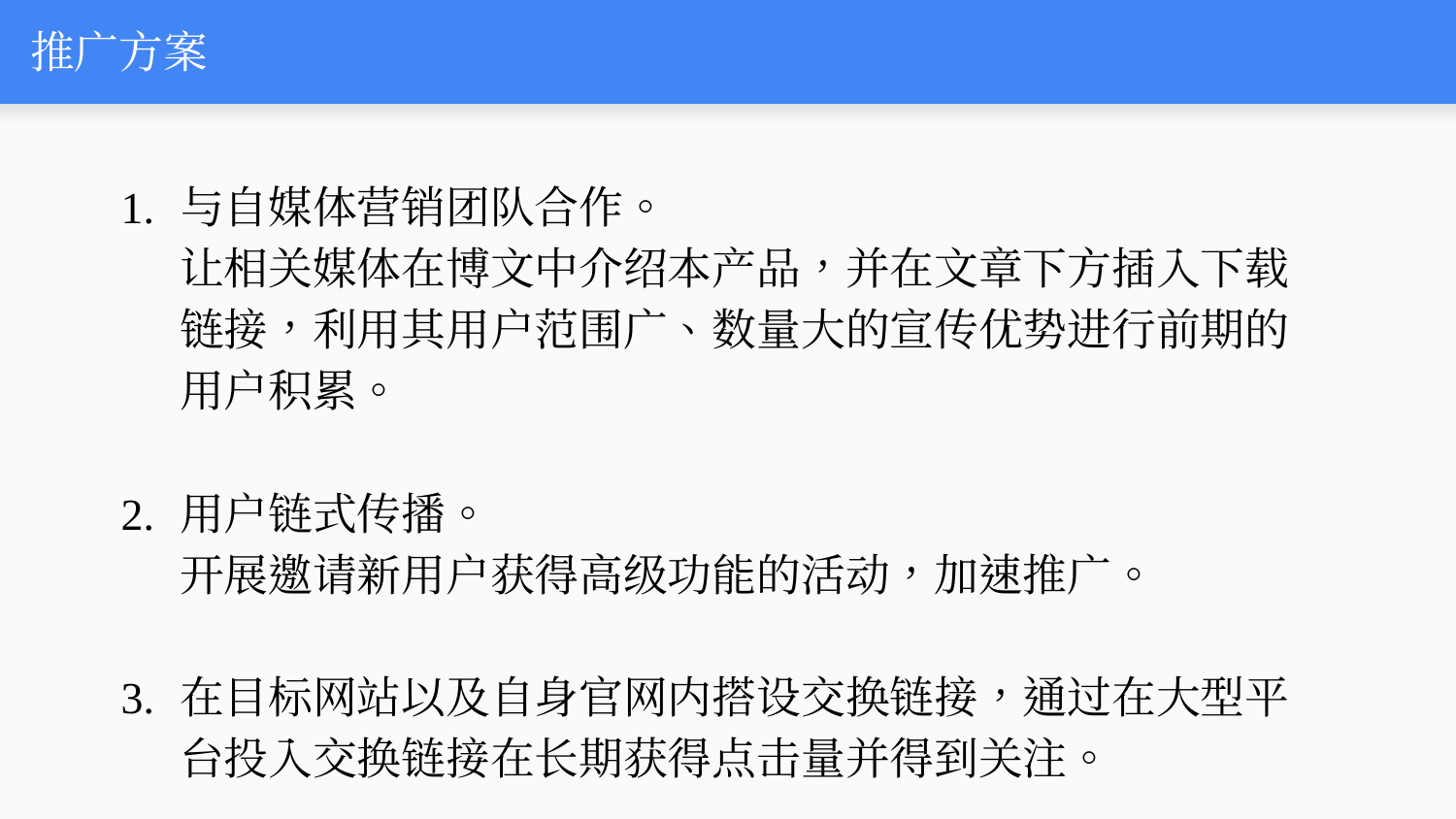

# 推广方案
与自媒体营销团队合作。
让相关媒体在博文中介绍本产品，并在文章下方插入下载链接，利用其用户范围广、数量大的宣传优势进行前期的用户积累。

用户链式传播。
开展邀请新用户获得高级功能的活动，加速推广。

在目标网站以及自身官网内搭设交换链接，通过在大型平台投入交换链接在长期获得点击量并得到关注。